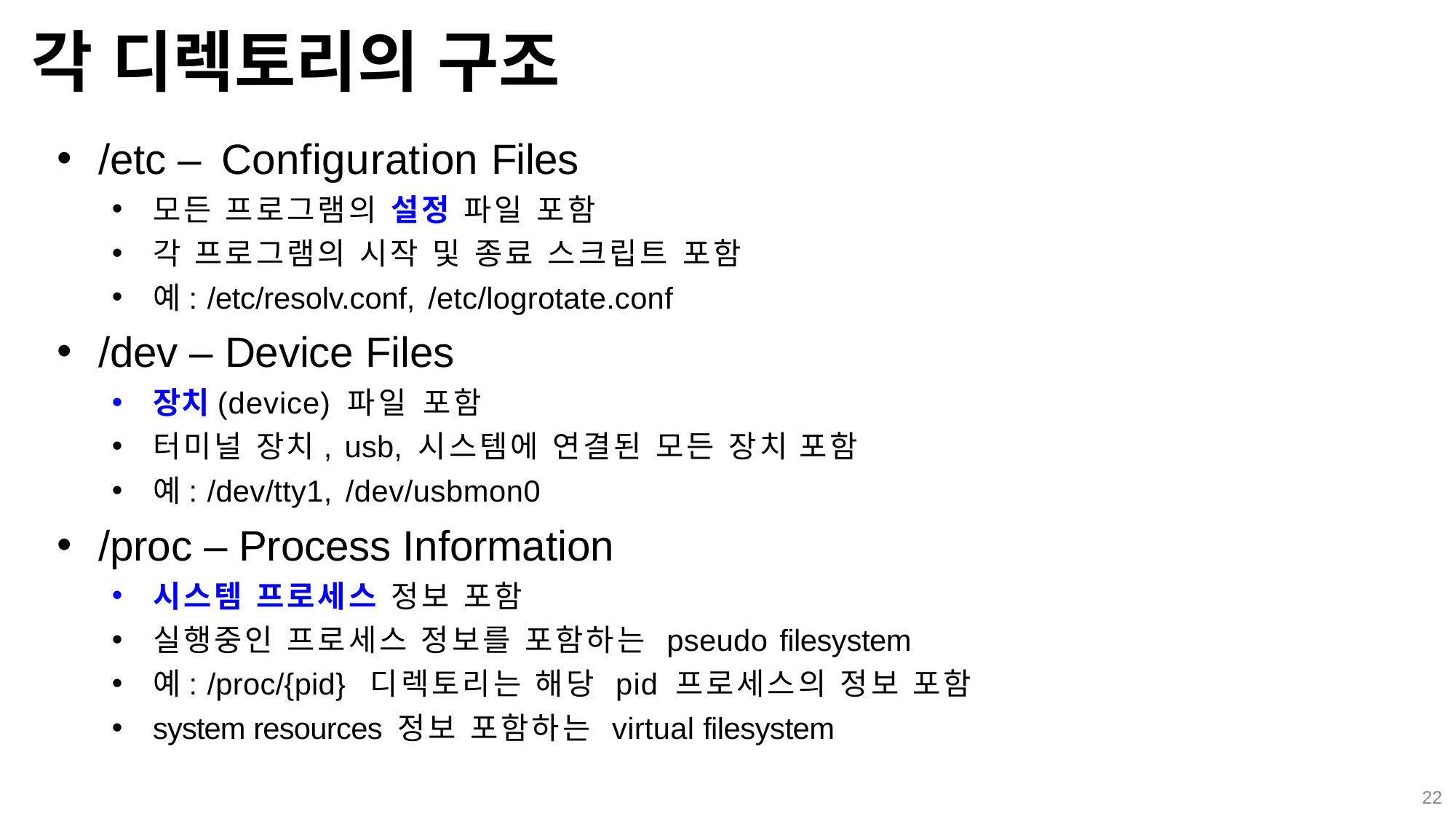

# 각 디렉토리의 구조
/etc – Configuration Files
모든 프로그램의 설정 파일 포함
각 프로그램의 시작 및 종료 스크립트 포함
예: /etc/resolv.conf, /etc/logrotate.conf
/dev – Device Files
장치(device) 파일 포함
터미널 장치, usb, 시스템에 연결된 모든 장치 포함
예: /dev/tty1, /dev/usbmon0
/proc – Process Information
시스템 프로세스 정보 포함
실행중인 프로세스 정보를 포함하는 pseudo filesystem
예: /proc/{pid}  디렉토리는 해당 pid 프로세스의 정보 포함
system resources 정보 포함하는 virtual filesystem
22